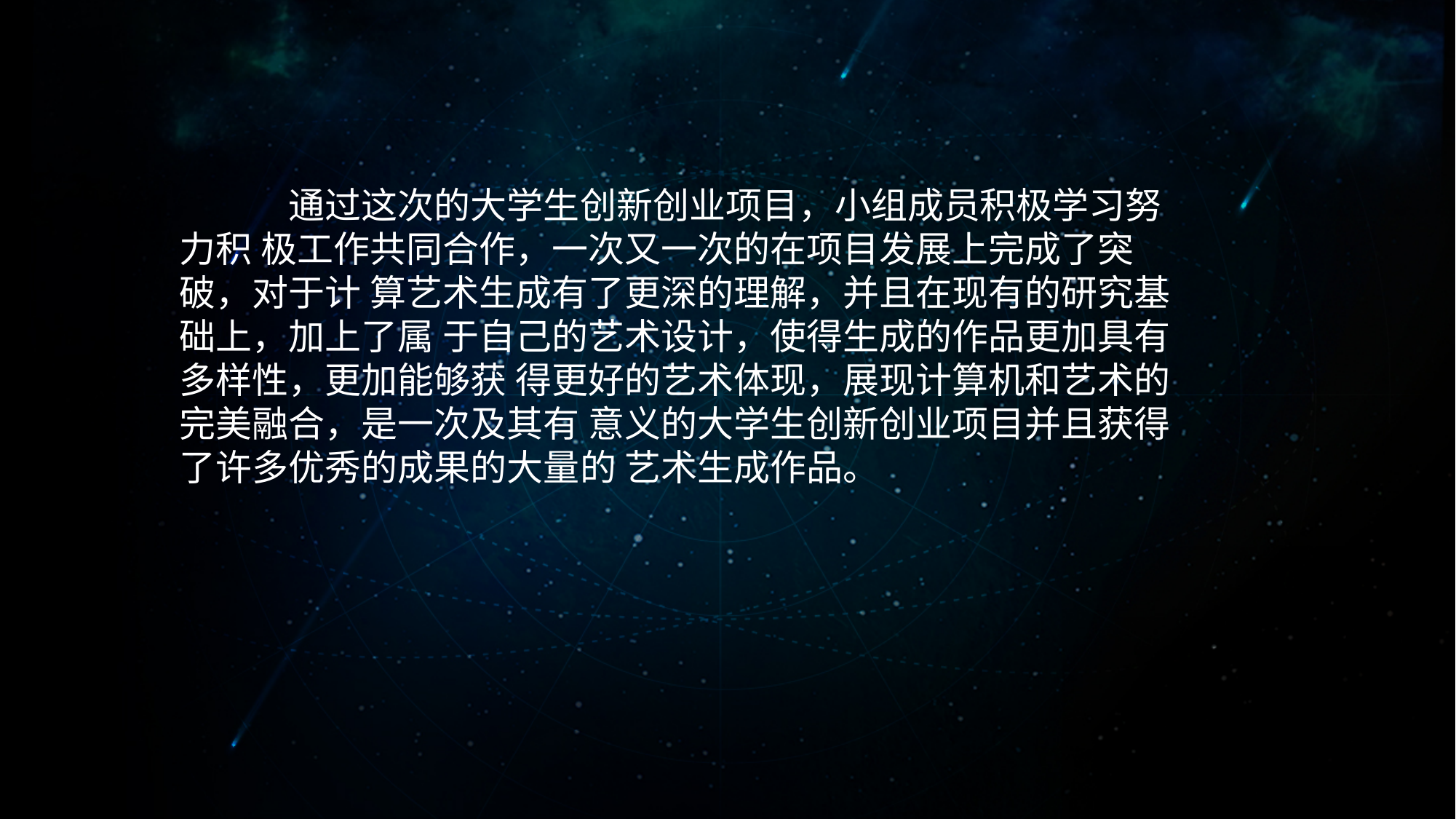

通过这次的大学生创新创业项目，小组成员积极学习努力积 极工作共同合作，一次又一次的在项目发展上完成了突破，对于计 算艺术生成有了更深的理解，并且在现有的研究基础上，加上了属 于自己的艺术设计，使得生成的作品更加具有多样性，更加能够获 得更好的艺术体现，展现计算机和艺术的完美融合，是一次及其有 意义的大学生创新创业项目并且获得了许多优秀的成果的大量的 艺术生成作品。